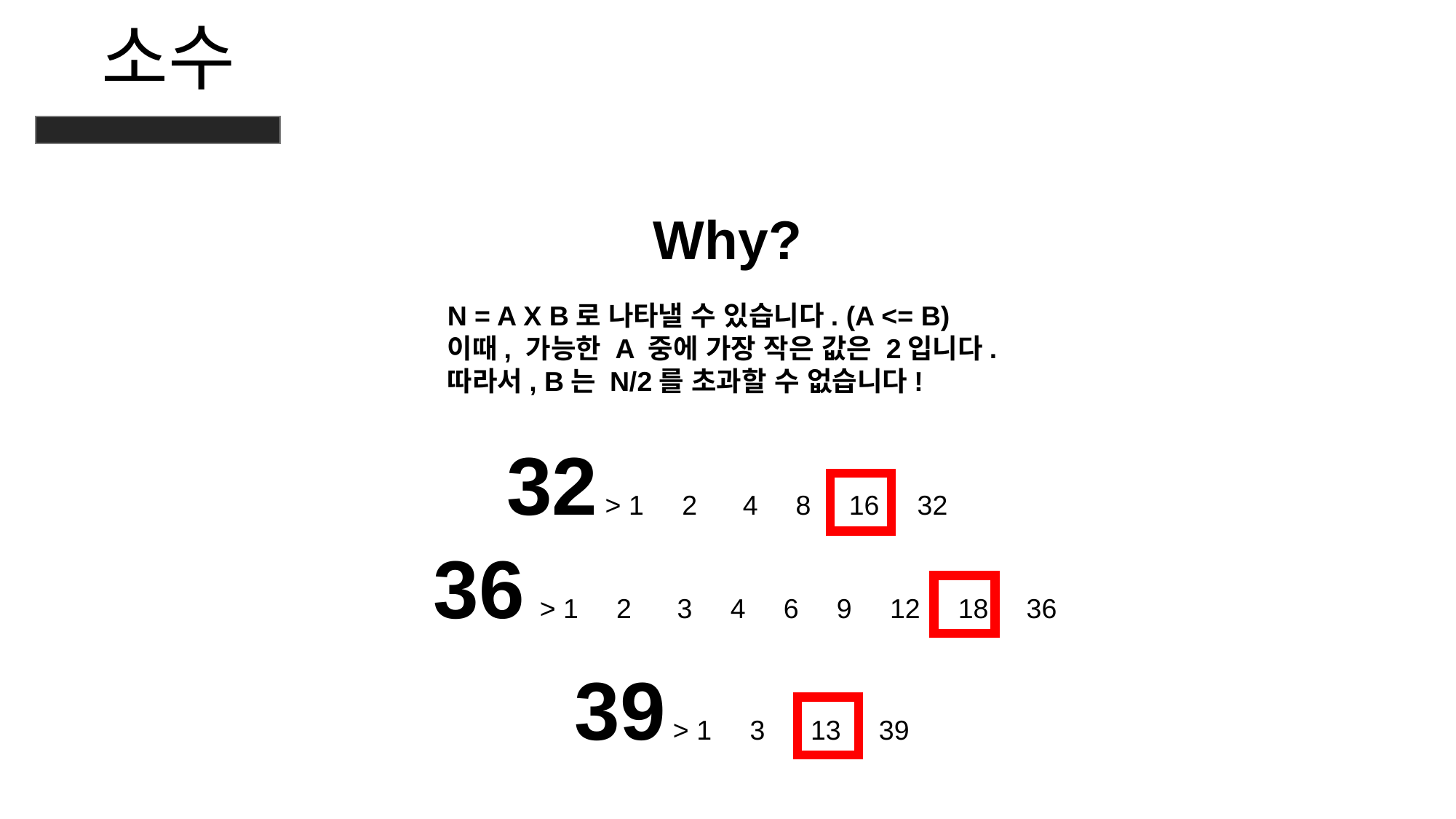

소수

Why?

N = A X B로 나타낼 수 있습니다. (A <= B)
이때, 가능한 A 중에 가장 작은 값은 2입니다.
따라서, B는 N/2를 초과할 수 없습니다!
32 > 1     2      4     8     16     32

36  > 1     2      3     4     6     9     12     18     36

39 > 1     3      13     39